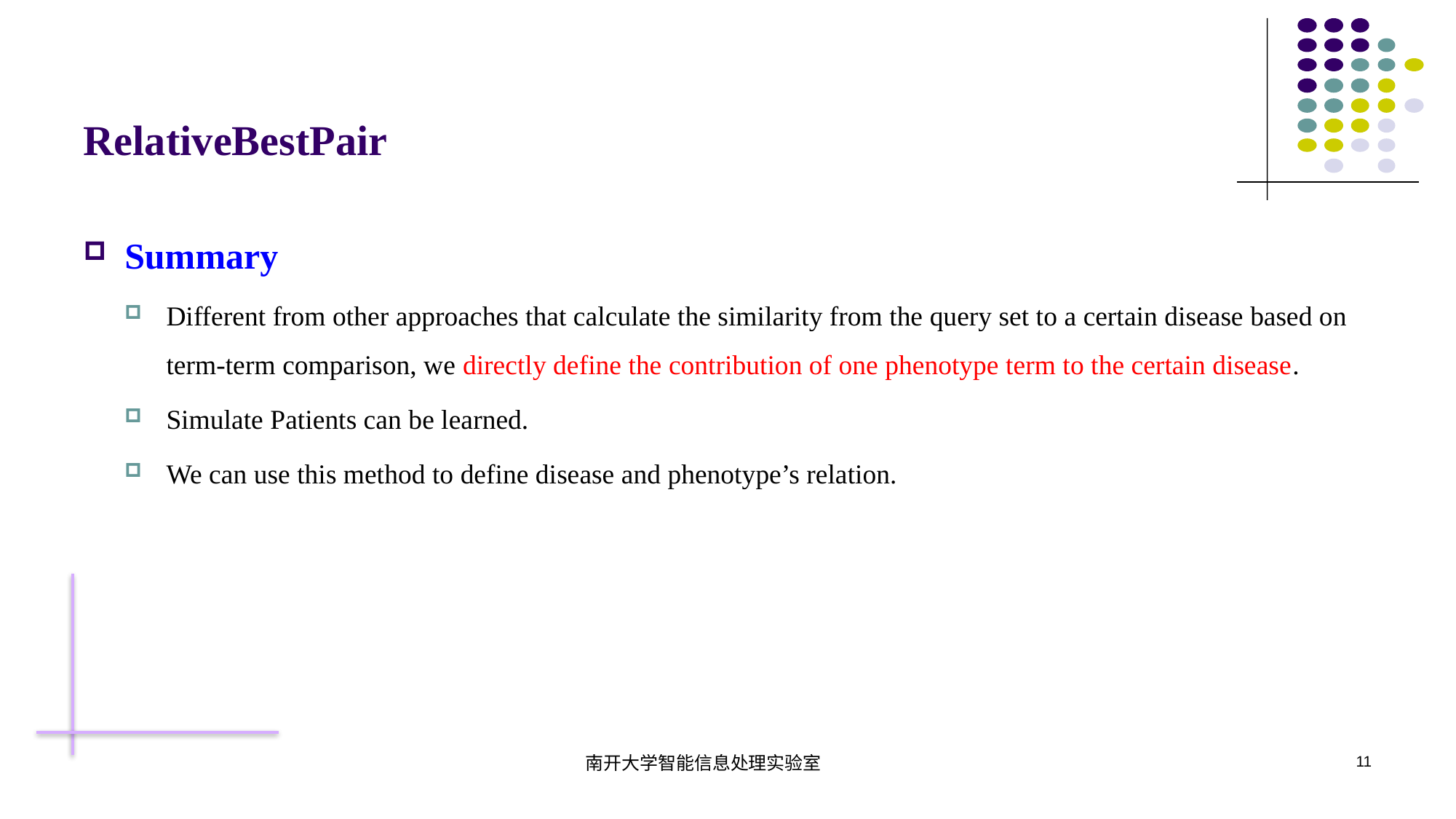

# RelativeBestPair
Summary
Different from other approaches that calculate the similarity from the query set to a certain disease based on term-term comparison, we directly define the contribution of one phenotype term to the certain disease.
Simulate Patients can be learned.
We can use this method to define disease and phenotype’s relation.
南开大学智能信息处理实验室
11